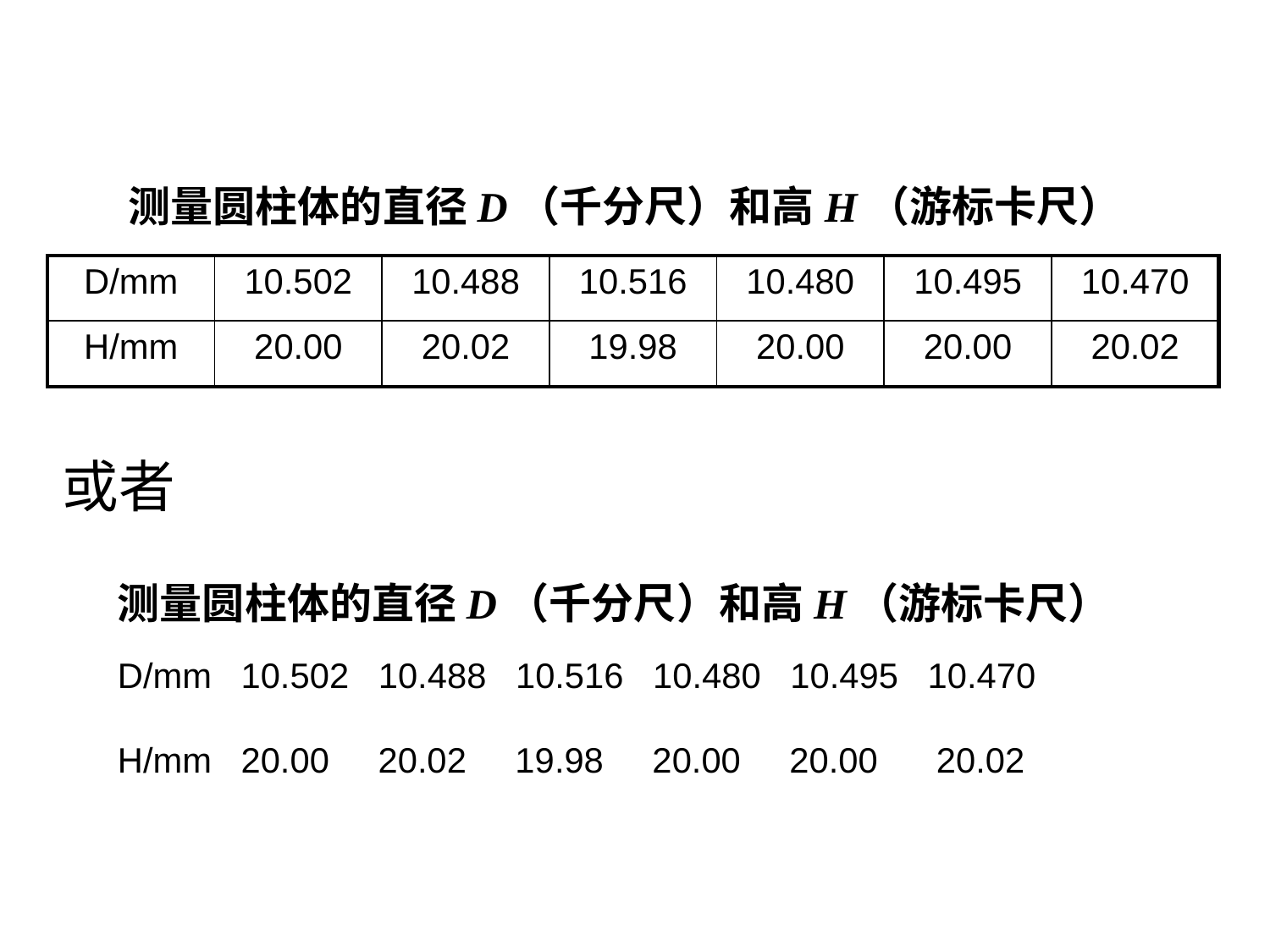

测量圆柱体的直径D（千分尺）和高H（游标卡尺）
| D/mm | 10.502 | 10.488 | 10.516 | 10.480 | 10.495 | 10.470 |
| --- | --- | --- | --- | --- | --- | --- |
| H/mm | 20.00 | 20.02 | 19.98 | 20.00 | 20.00 | 20.02 |
或者
测量圆柱体的直径D（千分尺）和高H（游标卡尺）

D/mm   10.502   10.488   10.516   10.480   10.495   10.470

H/mm   20.00     20.02     19.98     20.00     20.00      20.02